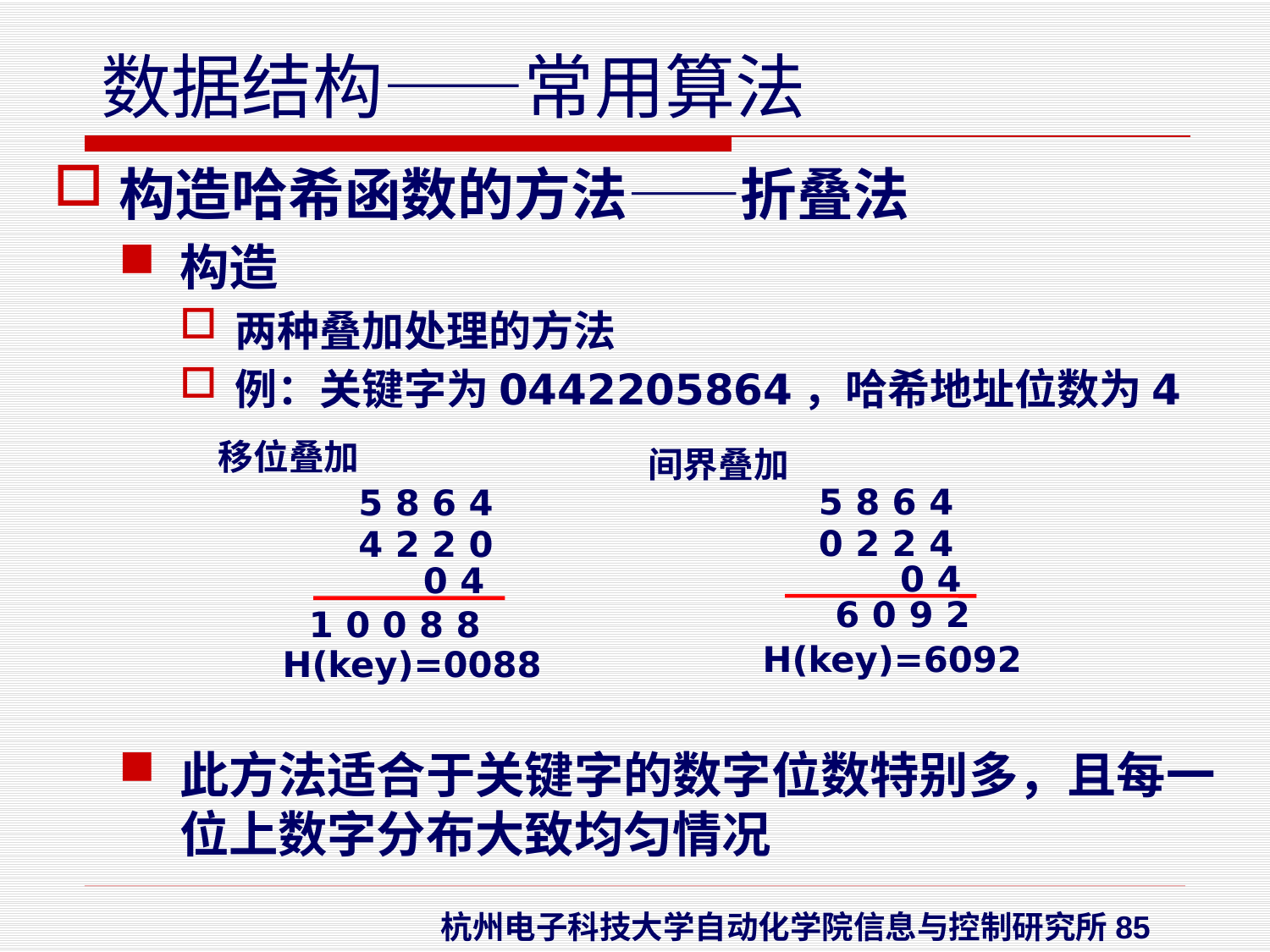

构造哈希函数的方法——折叠法
构造
两种叠加处理的方法
例：关键字为0442205864，哈希地址位数为4

此方法适合于关键字的数字位数特别多，且每一位上数字分布大致均匀情况
移位叠加
间界叠加
5 8 6 4
5 8 6 4
0 2 2 4
4 2 2 0
0 4
 0 4
   6 0 9 2
1 0 0 8 8

H(key)=6092
H(key)=0088